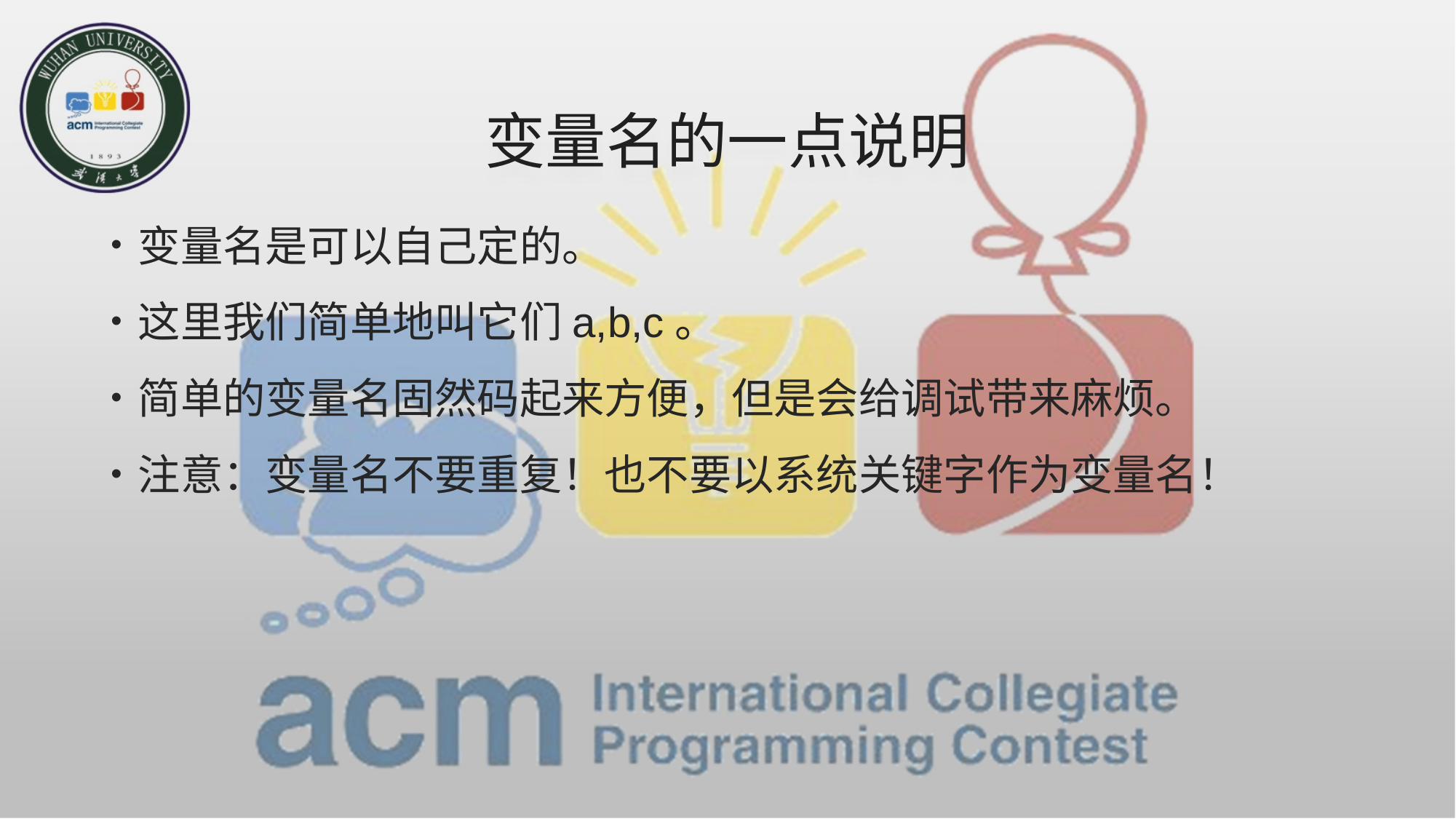

# 变量名的一点说明
变量名是可以自己定的。
这里我们简单地叫它们a,b,c。
简单的变量名固然码起来方便，但是会给调试带来麻烦。
注意：变量名不要重复！也不要以系统关键字作为变量名！